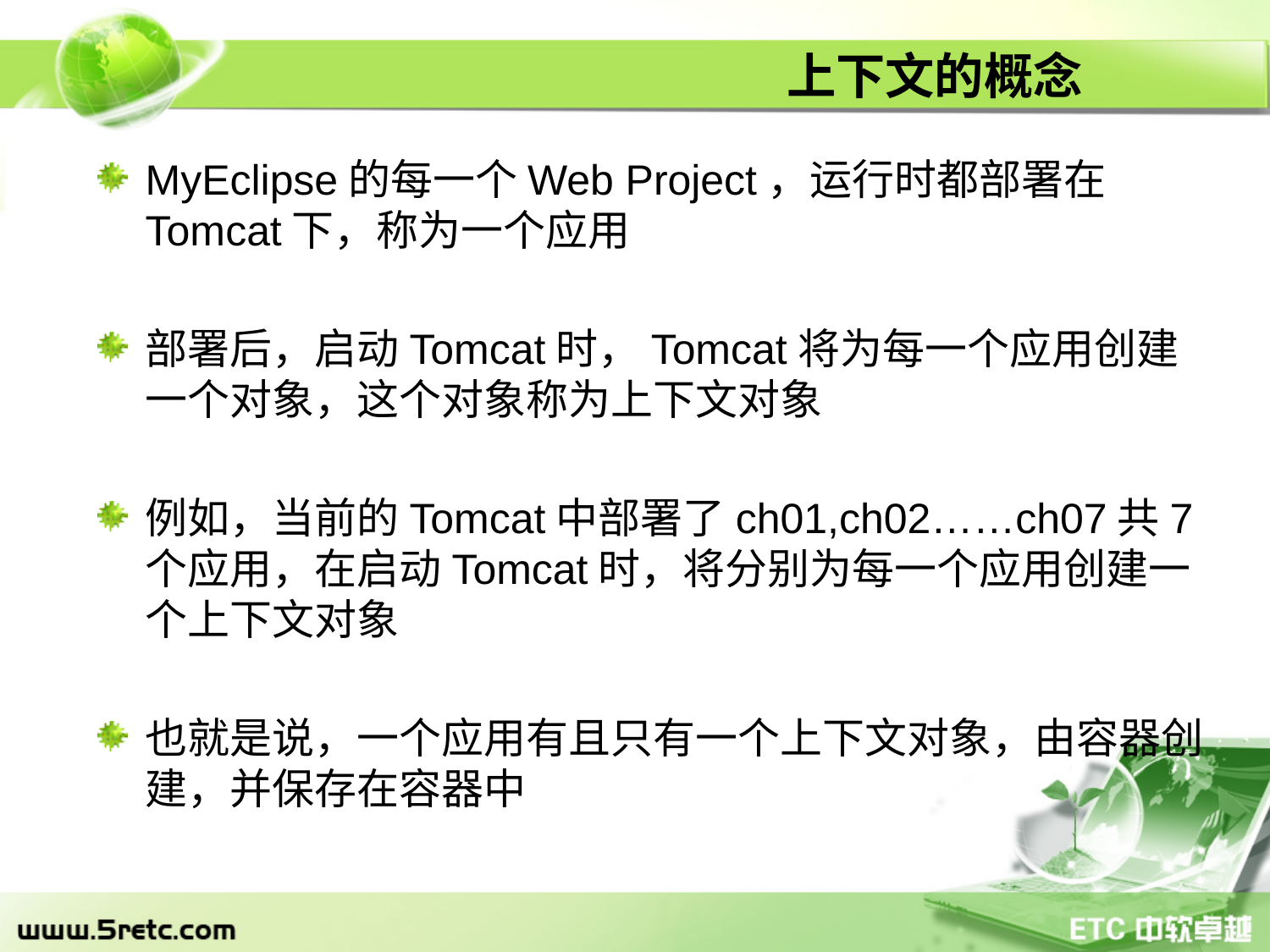

# 上下文的概念
MyEclipse的每一个Web Project，运行时都部署在Tomcat下，称为一个应用

部署后，启动Tomcat时，Tomcat将为每一个应用创建一个对象，这个对象称为上下文对象

例如，当前的Tomcat中部署了ch01,ch02……ch07共7个应用，在启动Tomcat时，将分别为每一个应用创建一个上下文对象

也就是说，一个应用有且只有一个上下文对象，由容器创建，并保存在容器中